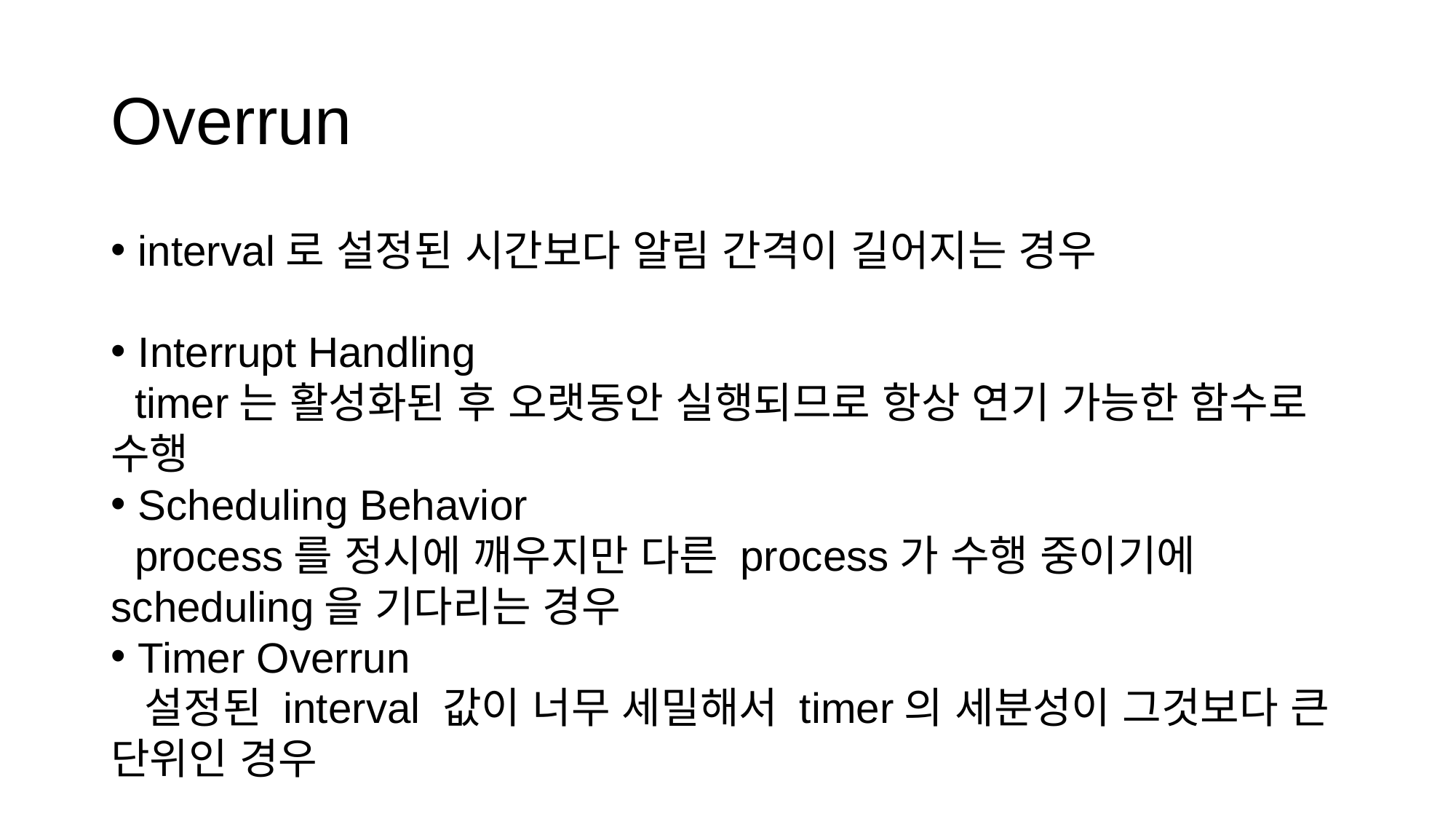

# Overrun
interval로 설정된 시간보다 알림 간격이 길어지는 경우

Interrupt Handling
  timer는 활성화된 후 오랫동안 실행되므로 항상 연기 가능한 함수로 수행
Scheduling Behavior
  process를 정시에 깨우지만 다른 process가 수행 중이기에 scheduling을 기다리는 경우
Timer Overrun
  설정된 interval 값이 너무 세밀해서 timer의 세분성이 그것보다 큰 단위인 경우